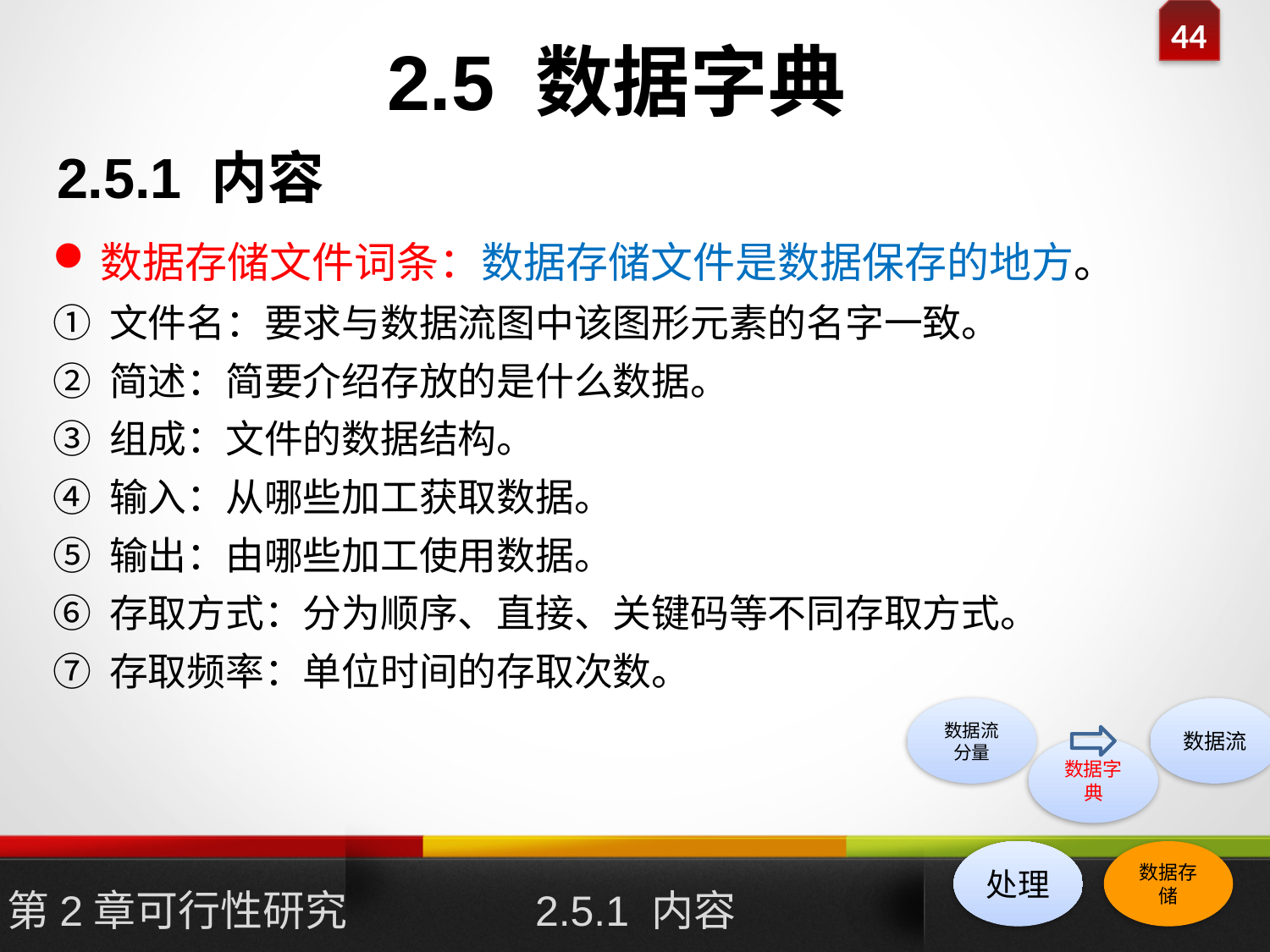

# 2.5 数据字典
2.5.1 内容
数据存储文件词条：数据存储文件是数据保存的地方。
① 文件名：要求与数据流图中该图形元素的名字一致。
② 简述：简要介绍存放的是什么数据。
③ 组成：文件的数据结构。
④ 输入：从哪些加工获取数据。
⑤ 输出：由哪些加工使用数据。
⑥ 存取方式：分为顺序、直接、关键码等不同存取方式。
⑦ 存取频率：单位时间的存取次数。

数据字典
数据流
数据存储
处理
数据流分量
第2章可行性研究
2.5.1 内容